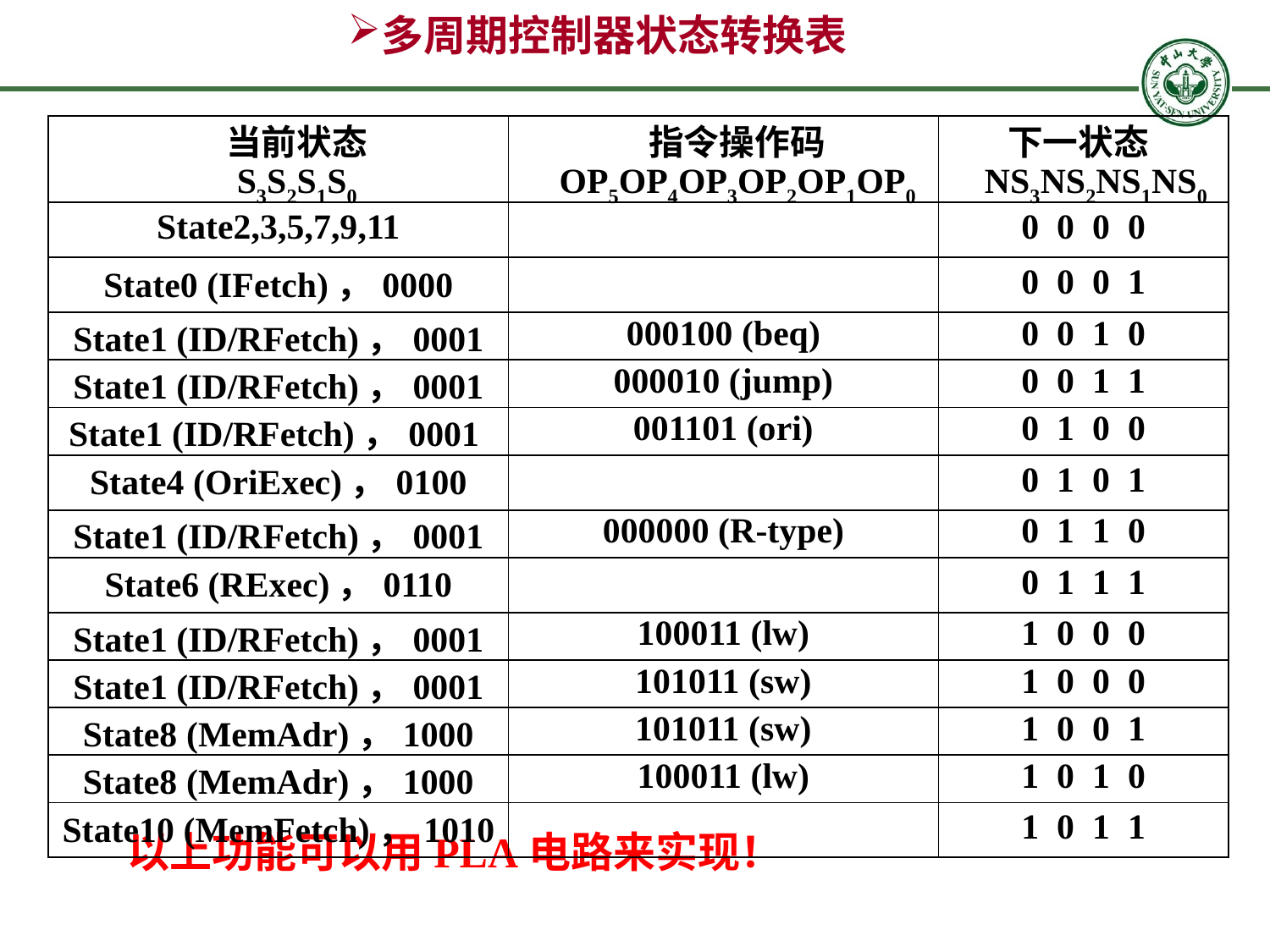

# 多周期控制器状态转换表
| 当前状态 S3S2S1S0 | 指令操作码OP5OP4OP3OP2OP1OP0 | 下一状态NS3NS2NS1NS0 |
| --- | --- | --- |
| State2,3,5,7,9,11 |  | 0 0 0 0 |
| State0 (IFetch)，0000 |  | 0 0 0 1 |
| State1 (ID/RFetch)，0001 | 000100 (beq) | 0 0 1 0 |
| State1 (ID/RFetch)，0001 | 000010 (jump) | 0 0 1 1 |
| State1 (ID/RFetch)，0001 | 001101 (ori) | 0 1 0 0 |
| State4 (OriExec)，0100 |  | 0 1 0 1 |
| State1 (ID/RFetch)，0001 | 000000 (R-type) | 0 1 1 0 |
| State6 (RExec)，0110 |  | 0 1 1 1 |
| State1 (ID/RFetch)，0001 | 100011 (lw) | 1 0 0 0 |
| State1 (ID/RFetch)，0001 | 101011 (sw) | 1 0 0 0 |
| State8 (MemAdr)，1000 | 101011 (sw) | 1 0 0 1 |
| State8 (MemAdr)，1000 | 100011 (lw) | 1 0 1 0 |
| State10 (MemFetch)，1010 |  | 1 0 1 1 |
以上功能可以用PLA电路来实现！